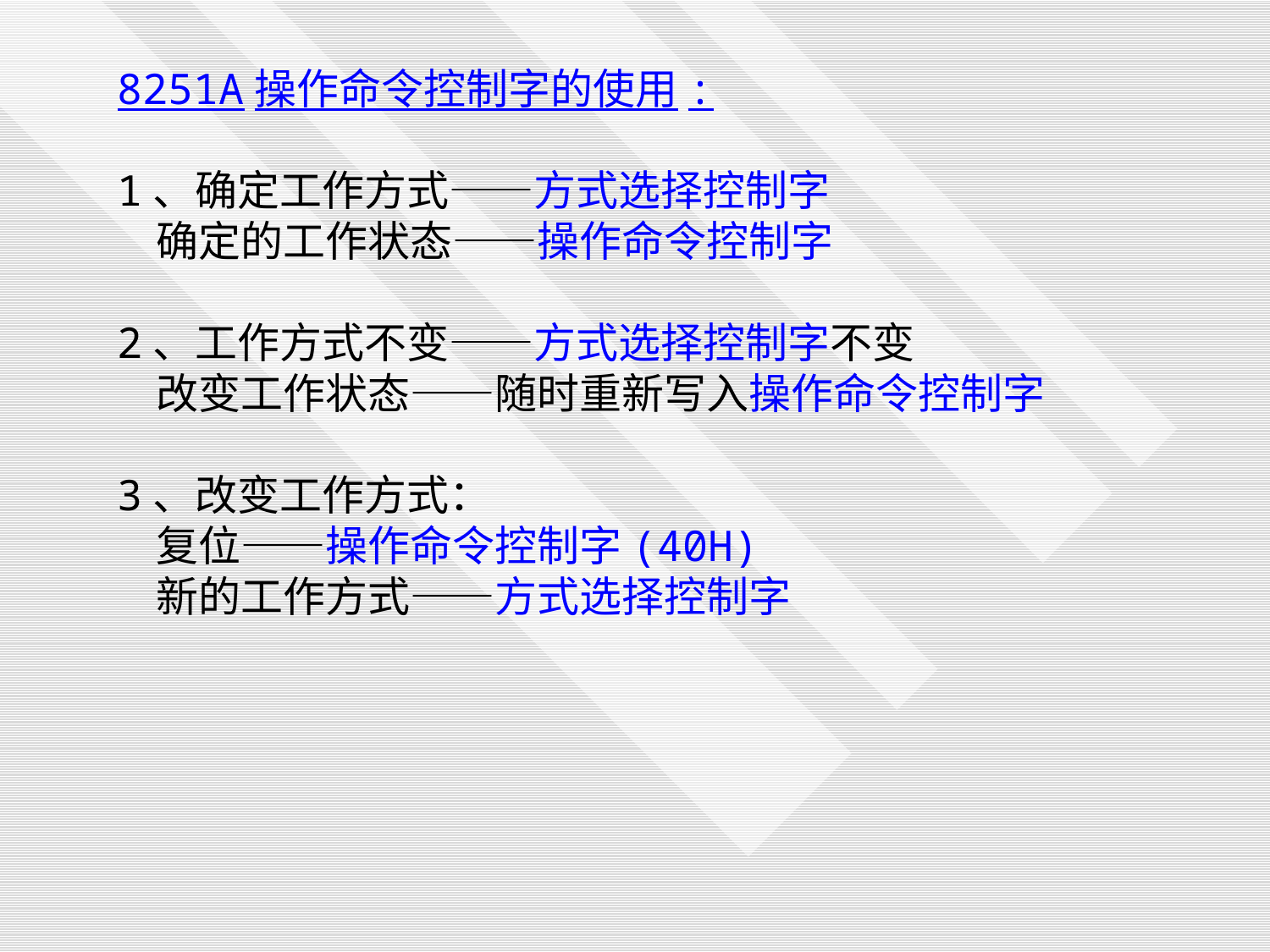

8251A操作命令控制字的使用:

1、确定工作方式——方式选择控制字
   确定的工作状态——操作命令控制字

2、工作方式不变——方式选择控制字不变
   改变工作状态——随时重新写入操作命令控制字

3、改变工作方式：
   复位——操作命令控制字(40H)
   新的工作方式——方式选择控制字